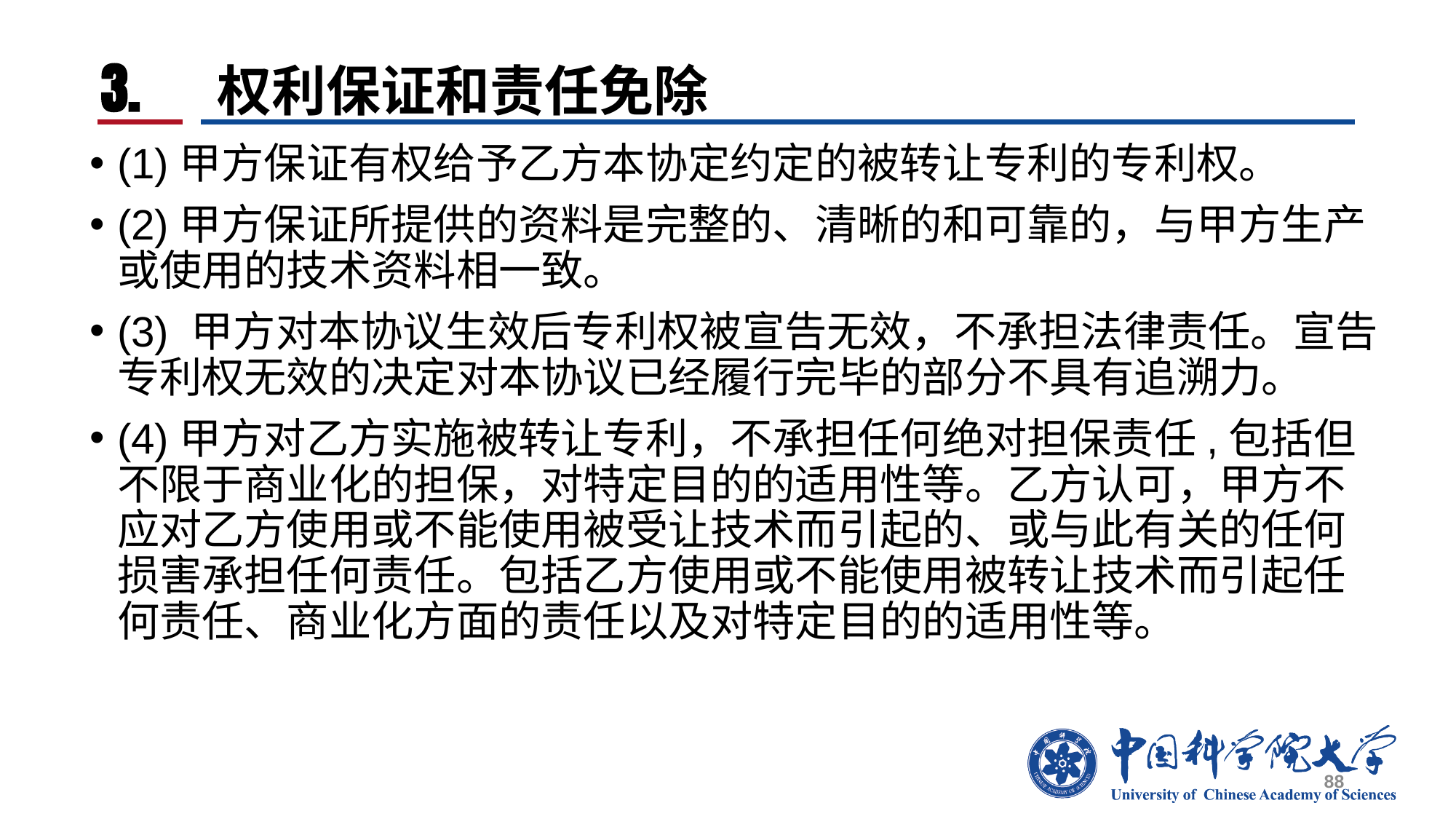

# 3.     权利保证和责任免除
(1)甲方保证有权给予乙方本协定约定的被转让专利的专利权。
(2)甲方保证所提供的资料是完整的、清晰的和可靠的，与甲方生产或使用的技术资料相一致。
(3) 甲方对本协议生效后专利权被宣告无效，不承担法律责任。宣告专利权无效的决定对本协议已经履行完毕的部分不具有追溯力。
(4)甲方对乙方实施被转让专利，不承担任何绝对担保责任,包括但不限于商业化的担保，对特定目的的适用性等。乙方认可，甲方不应对乙方使用或不能使用被受让技术而引起的、或与此有关的任何损害承担任何责任。包括乙方使用或不能使用被转让技术而引起任何责任、商业化方面的责任以及对特定目的的适用性等。

88